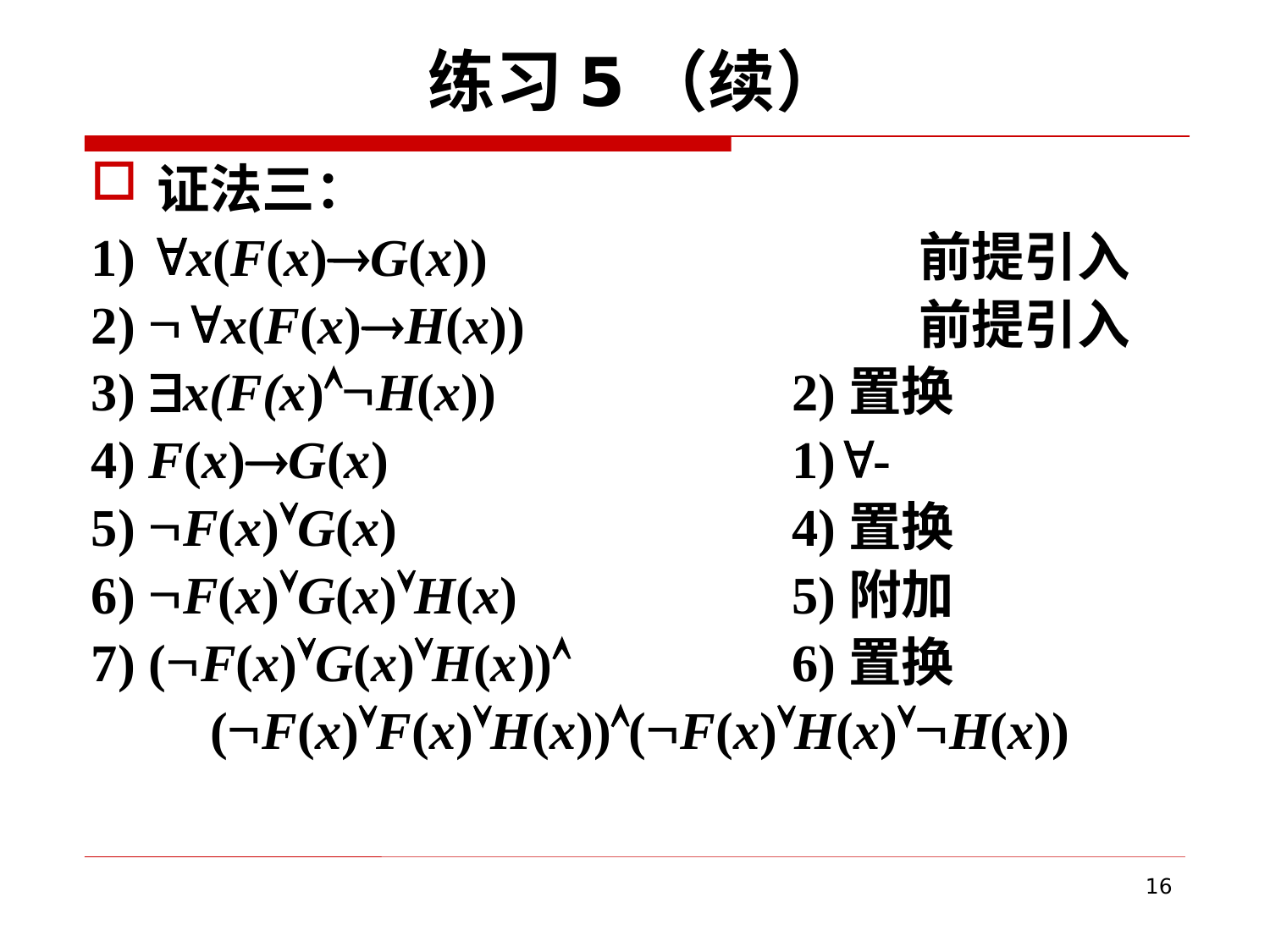

# 练习5（续）
证法三：
1) ∀x(F(x)→G(x))      			前提引入
2) ¬∀x(F(x)→H(x)) 			前提引入
3) ∃x(F(x)∧¬H(x)) 			2)置换
4) F(x)→G(x)				1)∀-
5) ¬F(x)∨G(x)				4)置换
6) ¬F(x)∨G(x)∨H(x)			5)附加
7) (¬F(x)∨G(x)∨H(x))∧ 		6)置换
    (¬F(x)∨F(x)∨H(x))∧(¬F(x)∨H(x)∨¬H(x))
16